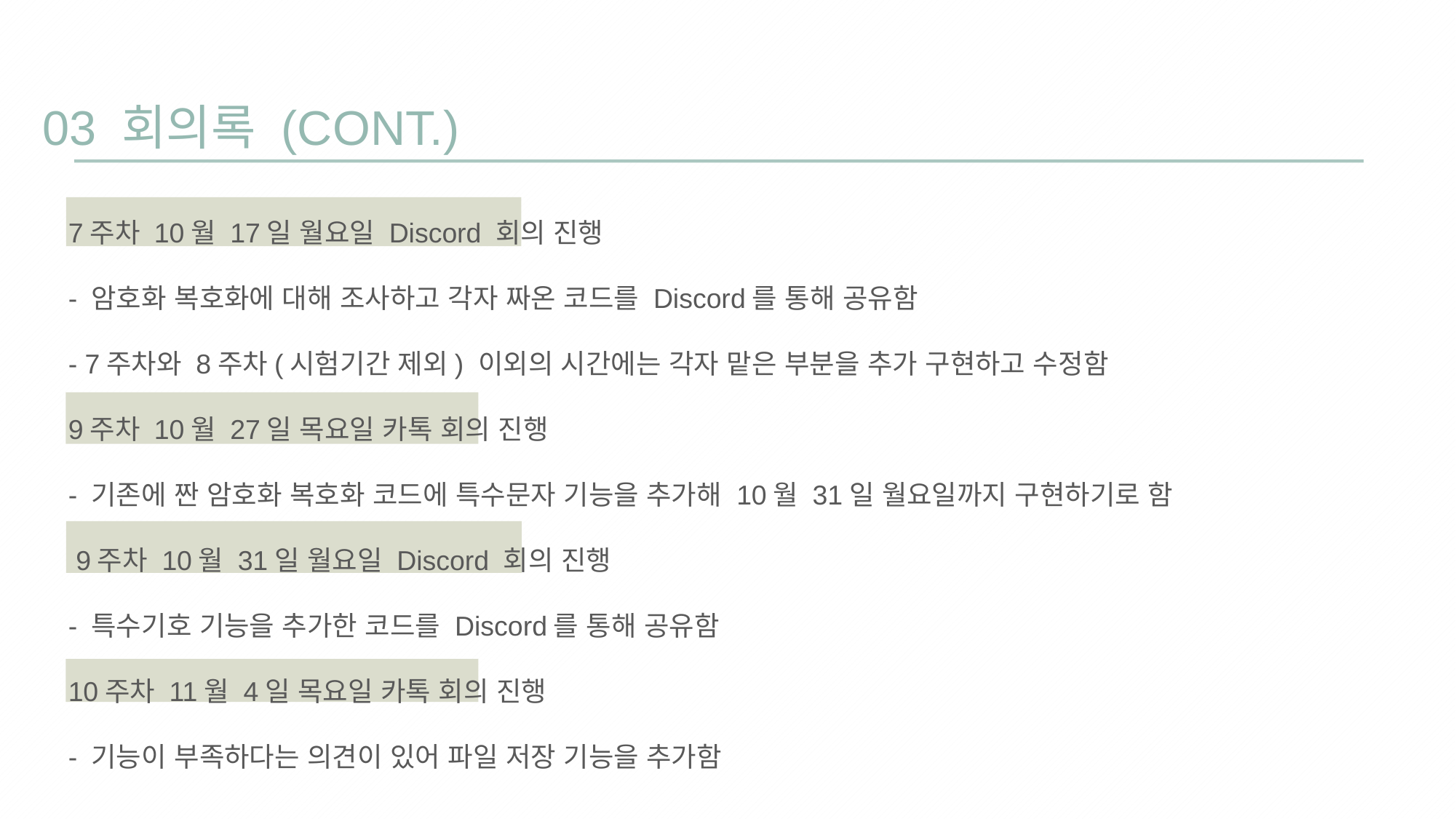

03 회의록 (CONT.)
7주차 10월 17일 월요일 Discord 회의 진행
- 암호화 복호화에 대해 조사하고 각자 짜온 코드를 Discord를 통해 공유함
- 7주차와 8주차(시험기간 제외) 이외의 시간에는 각자 맡은 부분을 추가 구현하고 수정함
9주차 10월 27일 목요일 카톡 회의 진행
- 기존에 짠 암호화 복호화 코드에 특수문자 기능을 추가해 10월 31일 월요일까지 구현하기로 함
 9주차 10월 31일 월요일 Discord 회의 진행
- 특수기호 기능을 추가한 코드를 Discord를 통해 공유함
10주차 11월 4일 목요일 카톡 회의 진행
- 기능이 부족하다는 의견이 있어 파일 저장 기능을 추가함